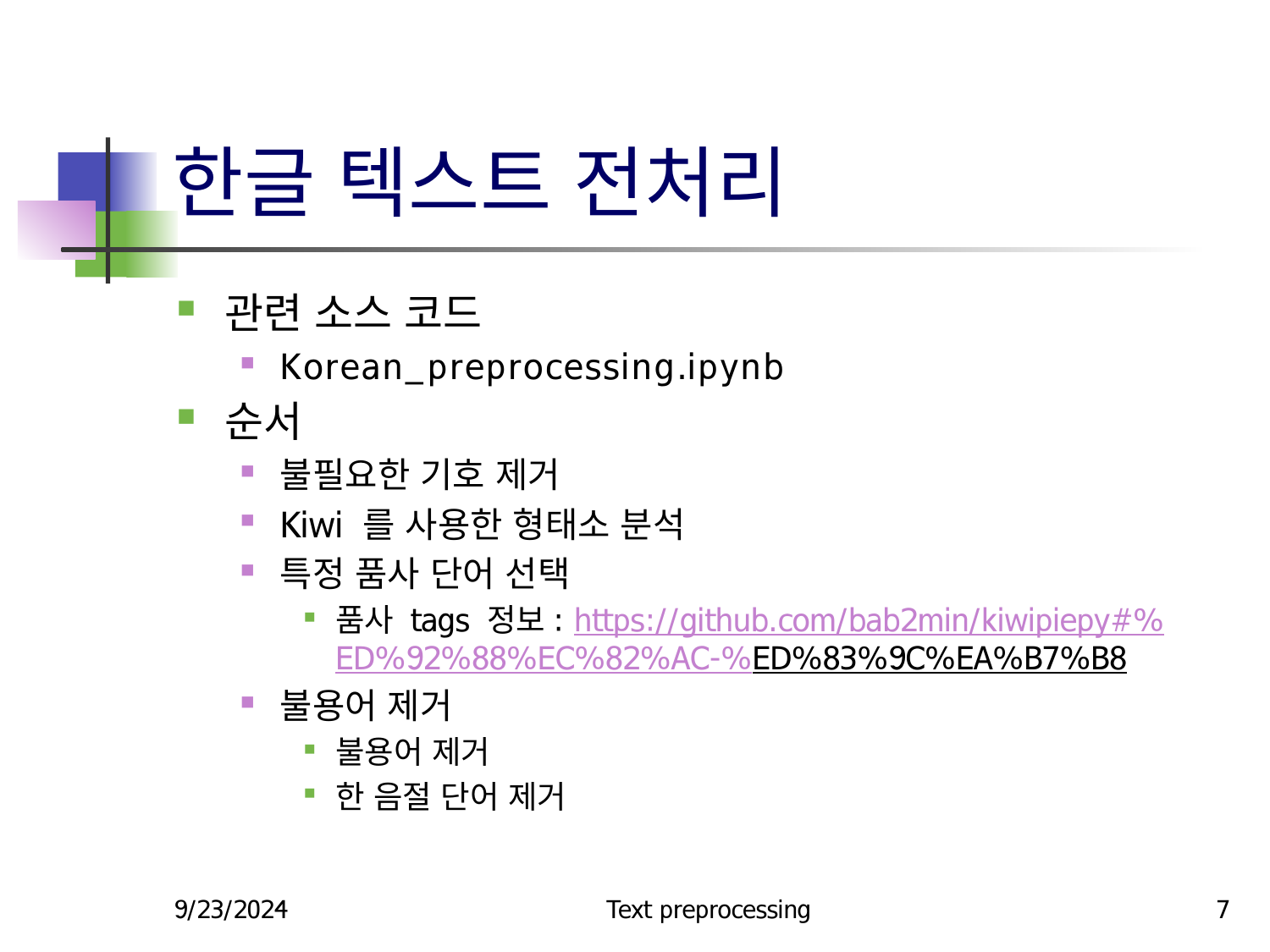

# 한글 텍스트 전처리
관련 소스 코드
Korean_preprocessing.ipynb
순서
불필요한 기호 제거
Kiwi 를 사용한 형태소 분석
특정 품사 단어 선택
품사 tags 정보: https://github.com/bab2min/kiwipiepy#%ED%92%88%EC%82%AC-%ED%83%9C%EA%B7%B8
불용어 제거
불용어 제거
한 음절 단어 제거
9/23/2024
Text preprocessing
7